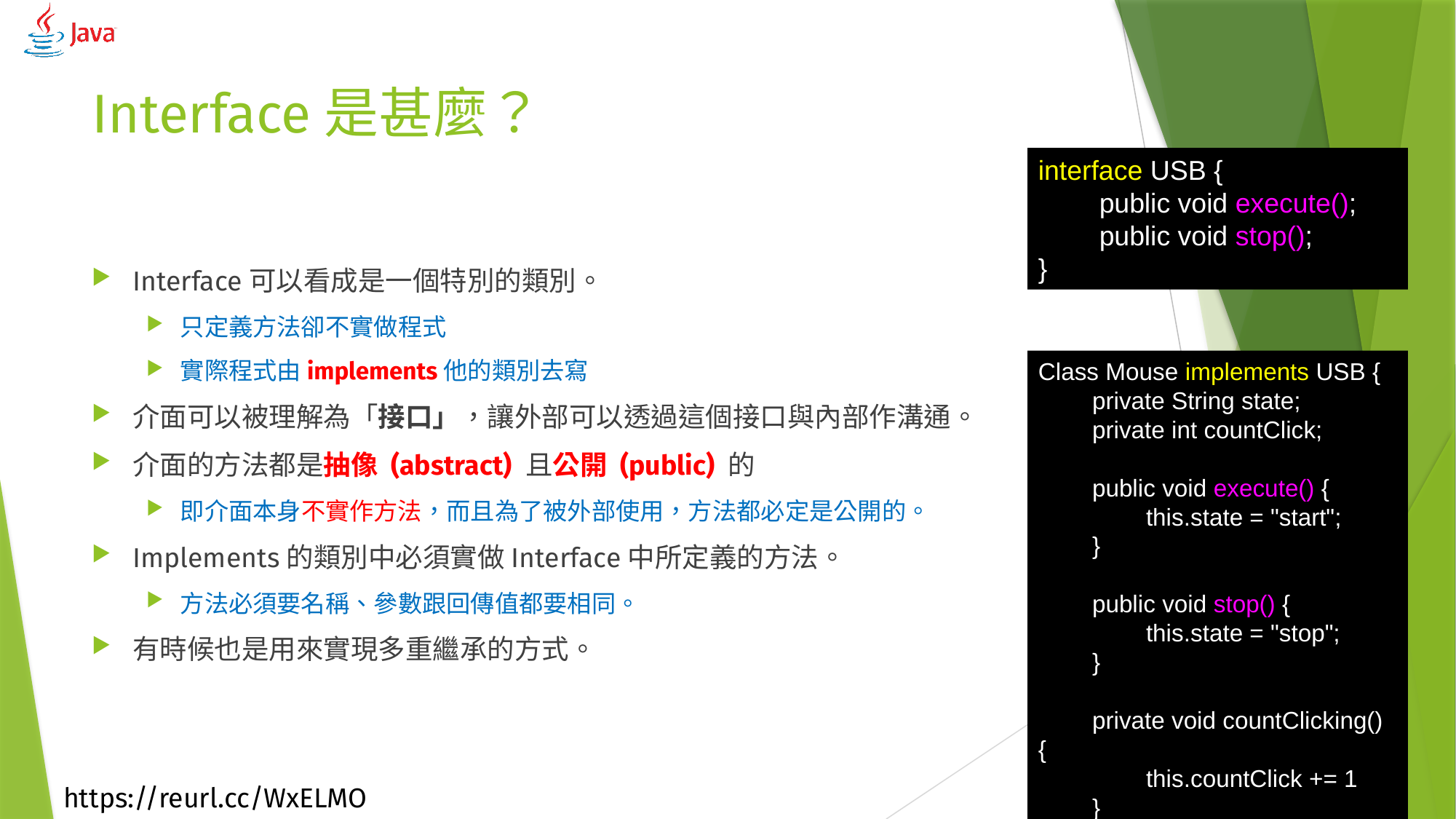

# Interface是甚麼？
interface USB {
        public void execute();
        public void stop();
}
Interface可以看成是一個特別的類別。
只定義方法卻不實做程式
實際程式由implements他的類別去寫
介面可以被理解為「接口」，讓外部可以透過這個接口與內部作溝通。
介面的方法都是抽像 (abstract) 且公開 (public) 的
即介面本身不實作方法，而且為了被外部使用，方法都必定是公開的。
Implements的類別中必須實做Interface中所定義的方法。
方法必須要名稱、參數跟回傳值都要相同。
有時候也是用來實現多重繼承的方式。
Class Mouse implements USB {
        private String state;
        private int countClick;

        public void execute() {
                this.state = "start";
        }

        public void stop() {
                this.state = "stop";
        }

        private void countClicking() {
                this.countClick += 1
        }
}